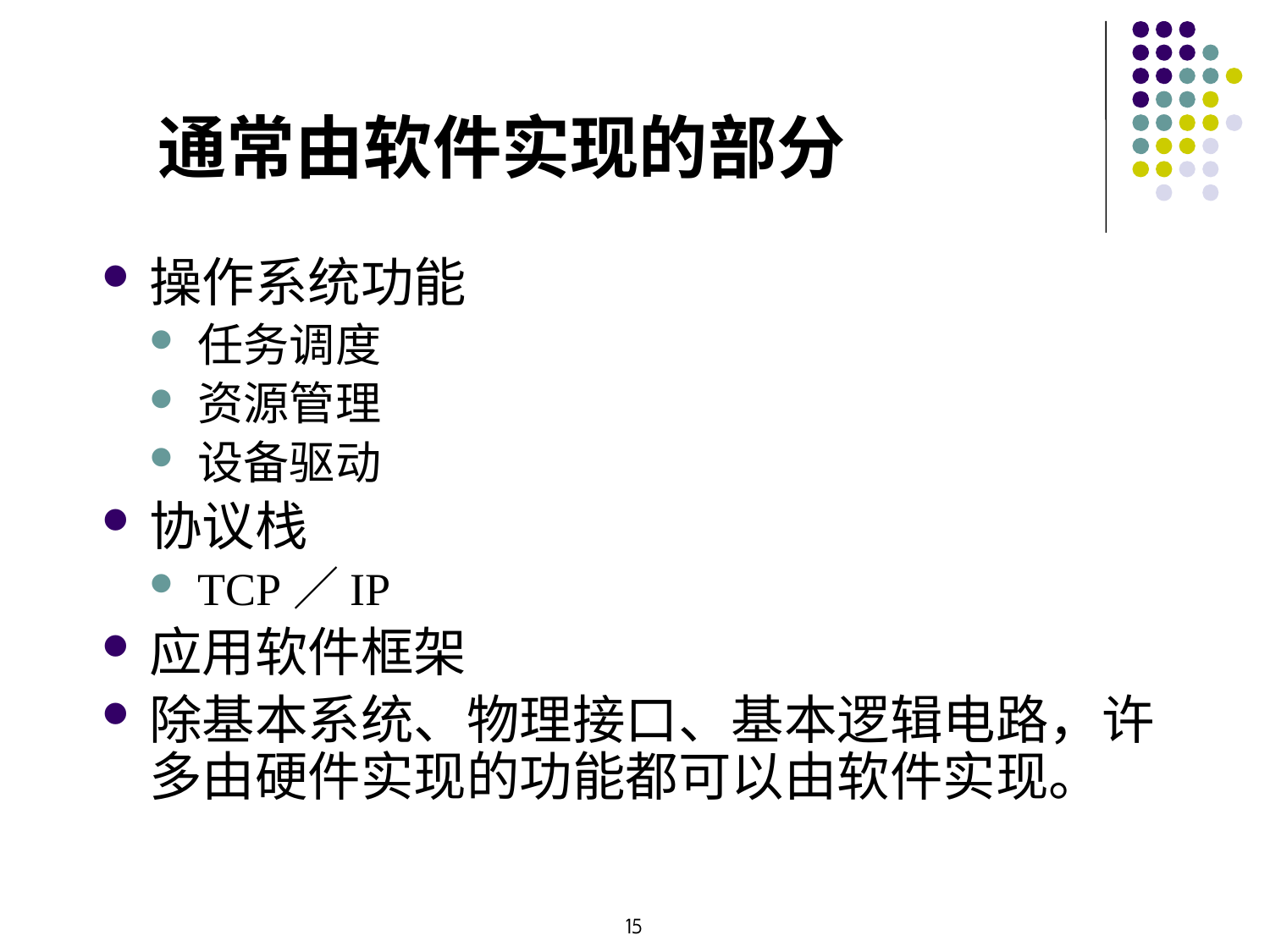

# 通常由软件实现的部分
操作系统功能
任务调度
资源管理
设备驱动
协议栈
TCP／IP
应用软件框架
除基本系统、物理接口、基本逻辑电路，许多由硬件实现的功能都可以由软件实现。
15